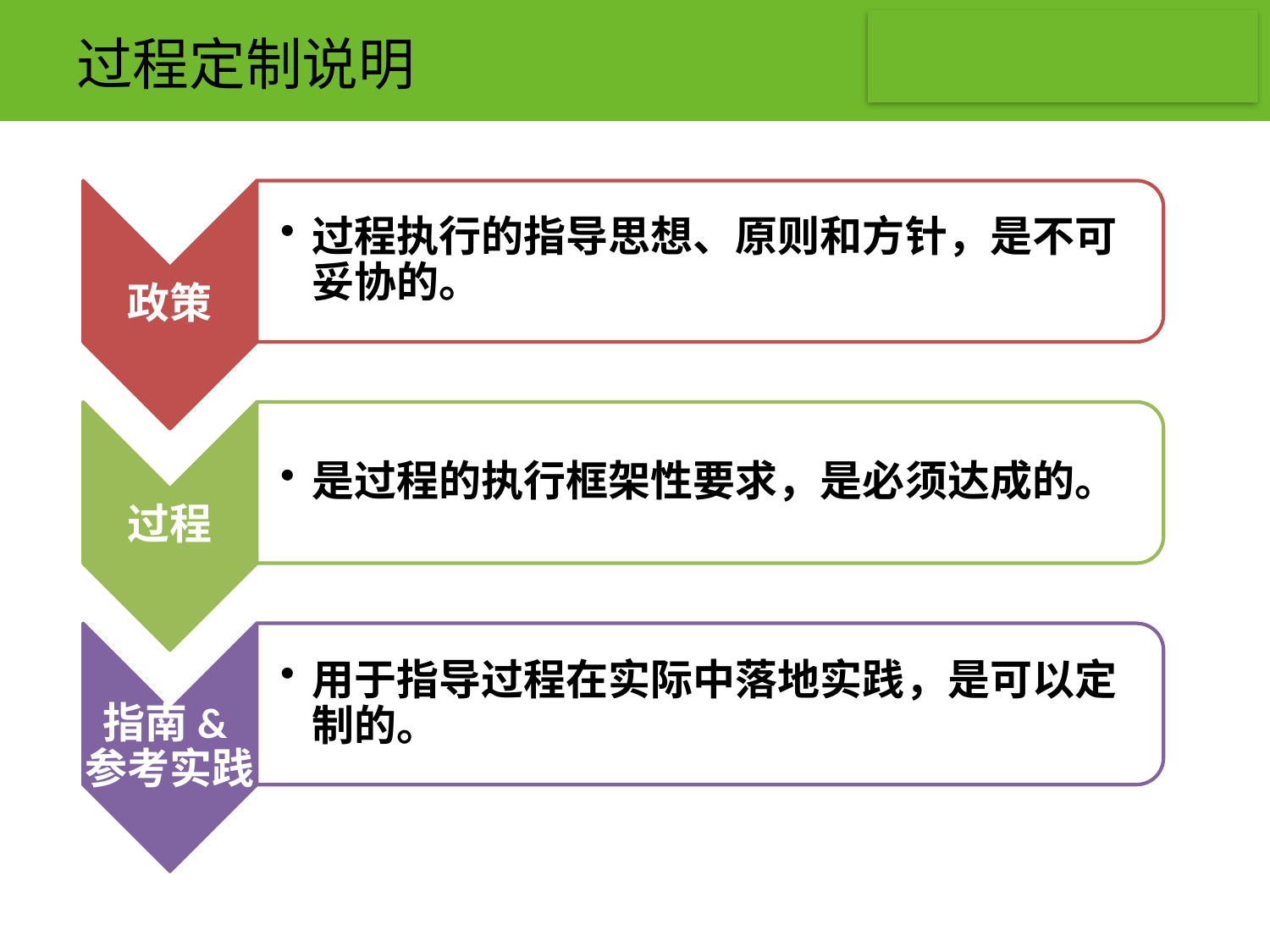

# 过程定制说明
政策
过程执行的指导思想、原则和方针，是不可妥协的。
过程
是过程的执行框架性要求，是必须达成的。
指南&参考实践
用于指导过程在实际中落地实践，是可以定制的。